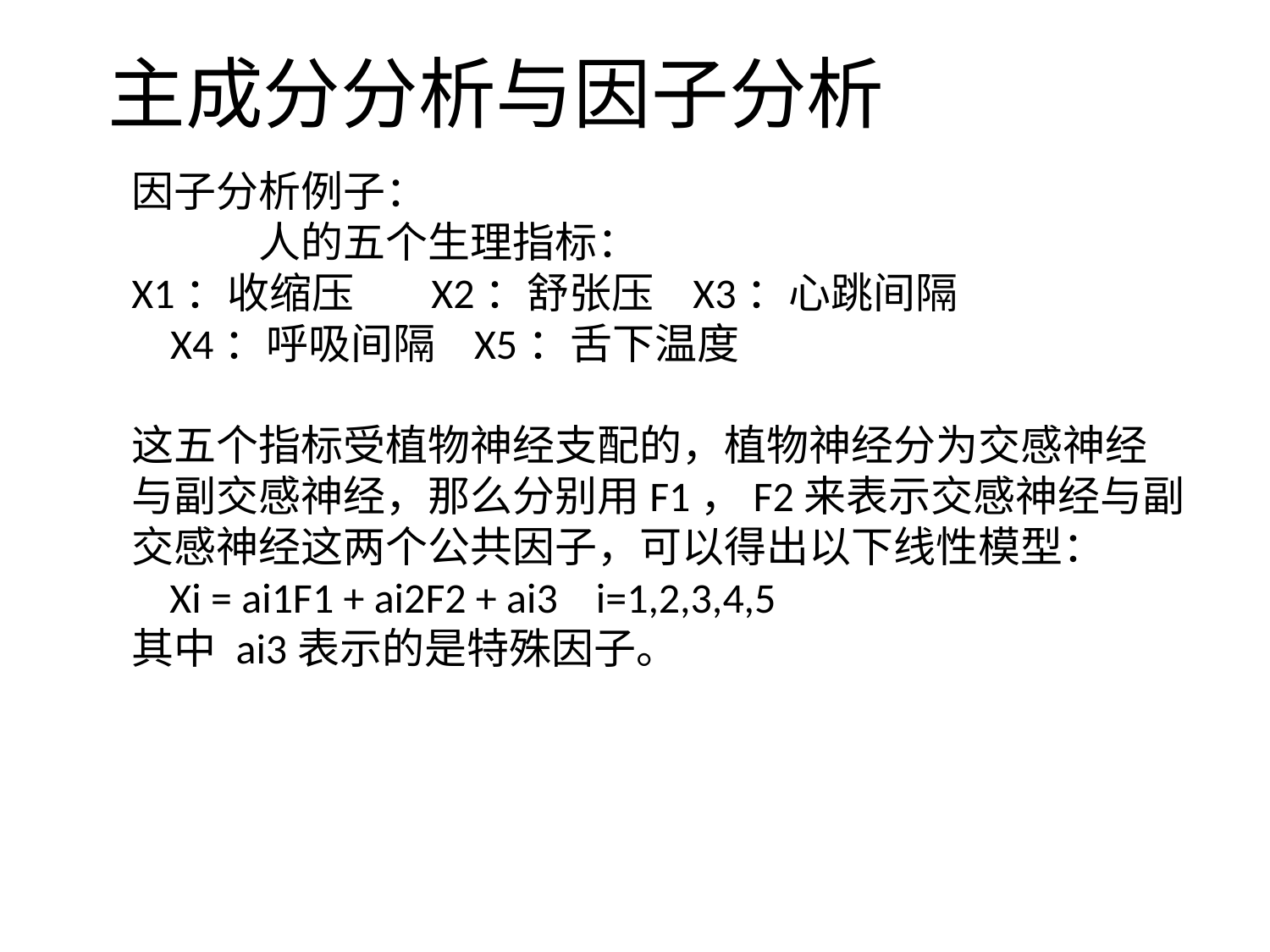

# 主成分分析与因子分析
因子分析例子：
	人的五个生理指标：
X1：收缩压       X2：舒张压   X3：心跳间隔                            X4：呼吸间隔   X5：舌下温度

这五个指标受植物神经支配的，植物神经分为交感神经与副交感神经，那么分别用F1，F2来表示交感神经与副交感神经这两个公共因子，可以得出以下线性模型：
    Xi = ai1F1 + ai2F2 + ai3    i=1,2,3,4,5
其中 ai3表示的是特殊因子。